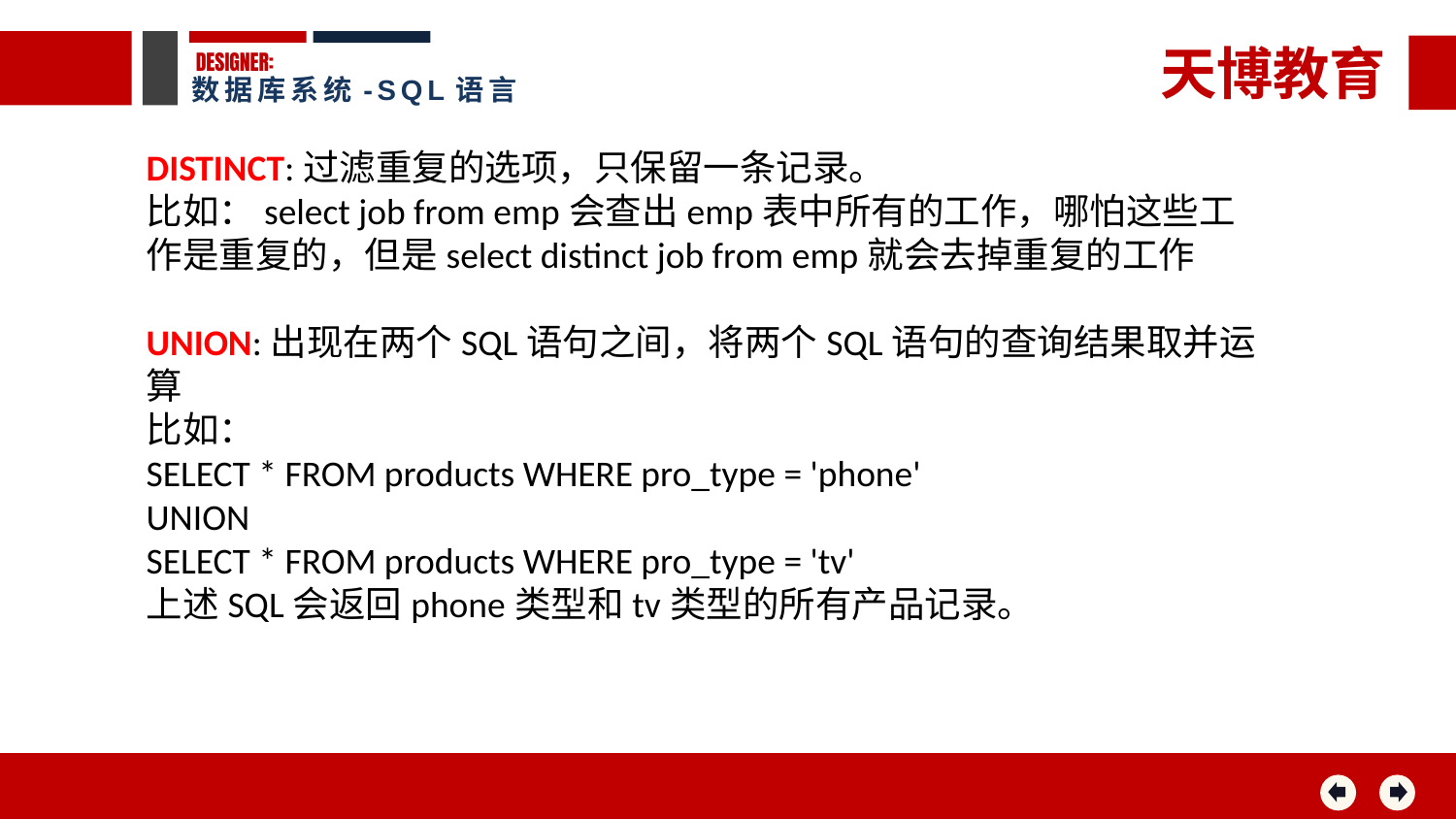

天博教育
DESIGNER:
数据库系统-SQL语言
DISTINCT:过滤重复的选项，只保留一条记录。
比如：select job from emp会查出emp表中所有的工作，哪怕这些工作是重复的，但是select distinct job from emp就会去掉重复的工作

UNION:出现在两个SQL语句之间，将两个SQL语句的查询结果取并运算
比如：
SELECT * FROM products WHERE pro_type = 'phone'
UNION
SELECT * FROM products WHERE pro_type = 'tv'
上述SQL会返回phone类型和tv类型的所有产品记录。